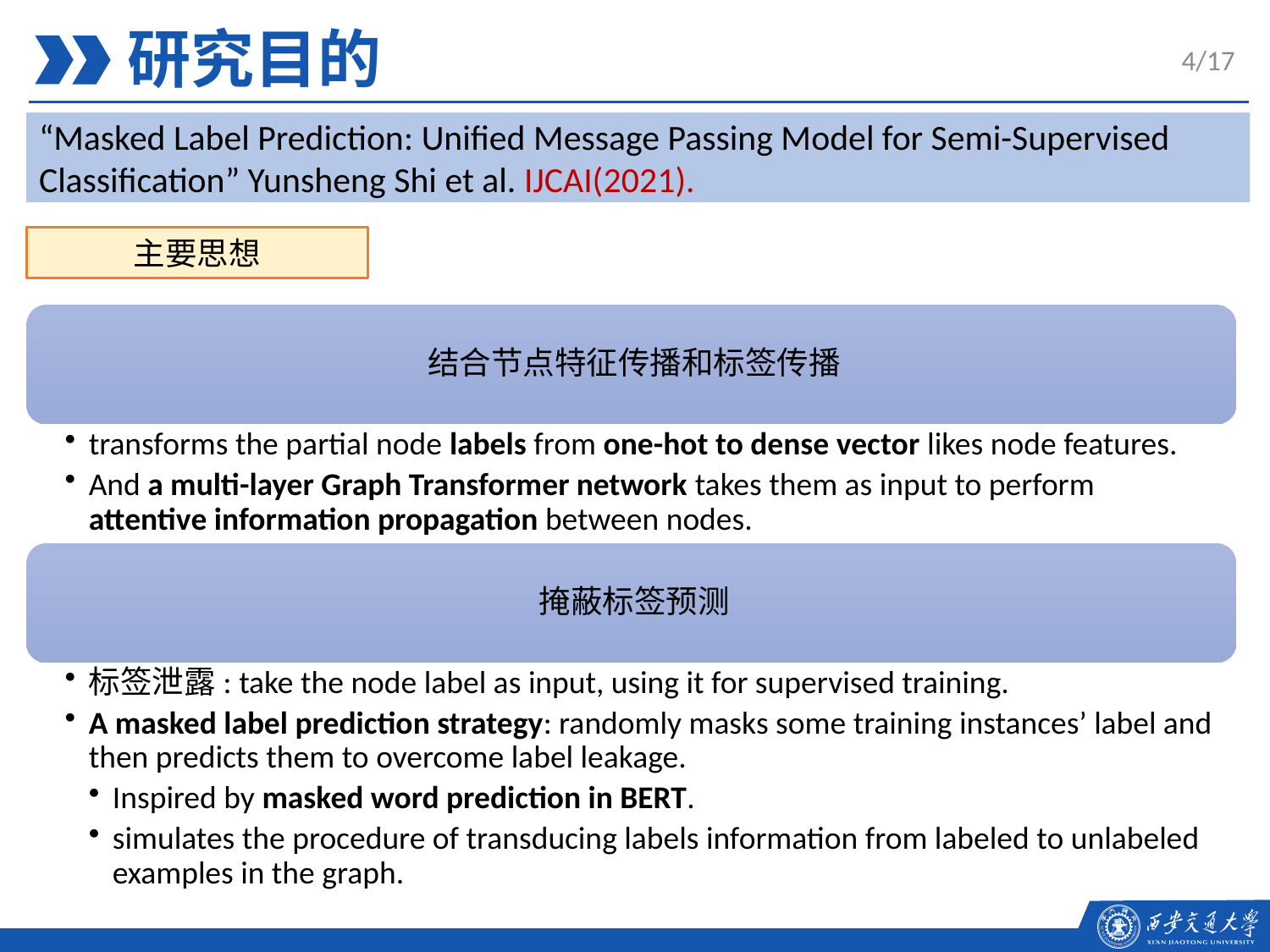

研究目的
4
“Masked Label Prediction: Unified Message Passing Model for Semi-Supervised Classification” Yunsheng Shi et al. IJCAI(2021).
主要思想
结合节点特征传播和标签传播
transforms the partial node labels from one-hot to dense vector likes node features.
And a multi-layer Graph Transformer network takes them as input to perform attentive information propagation between nodes.
掩蔽标签预测
标签泄露: take the node label as input, using it for supervised training.
A masked label prediction strategy: randomly masks some training instances’ label and then predicts them to overcome label leakage.
Inspired by masked word prediction in BERT.
simulates the procedure of transducing labels information from labeled to unlabeled examples in the graph.